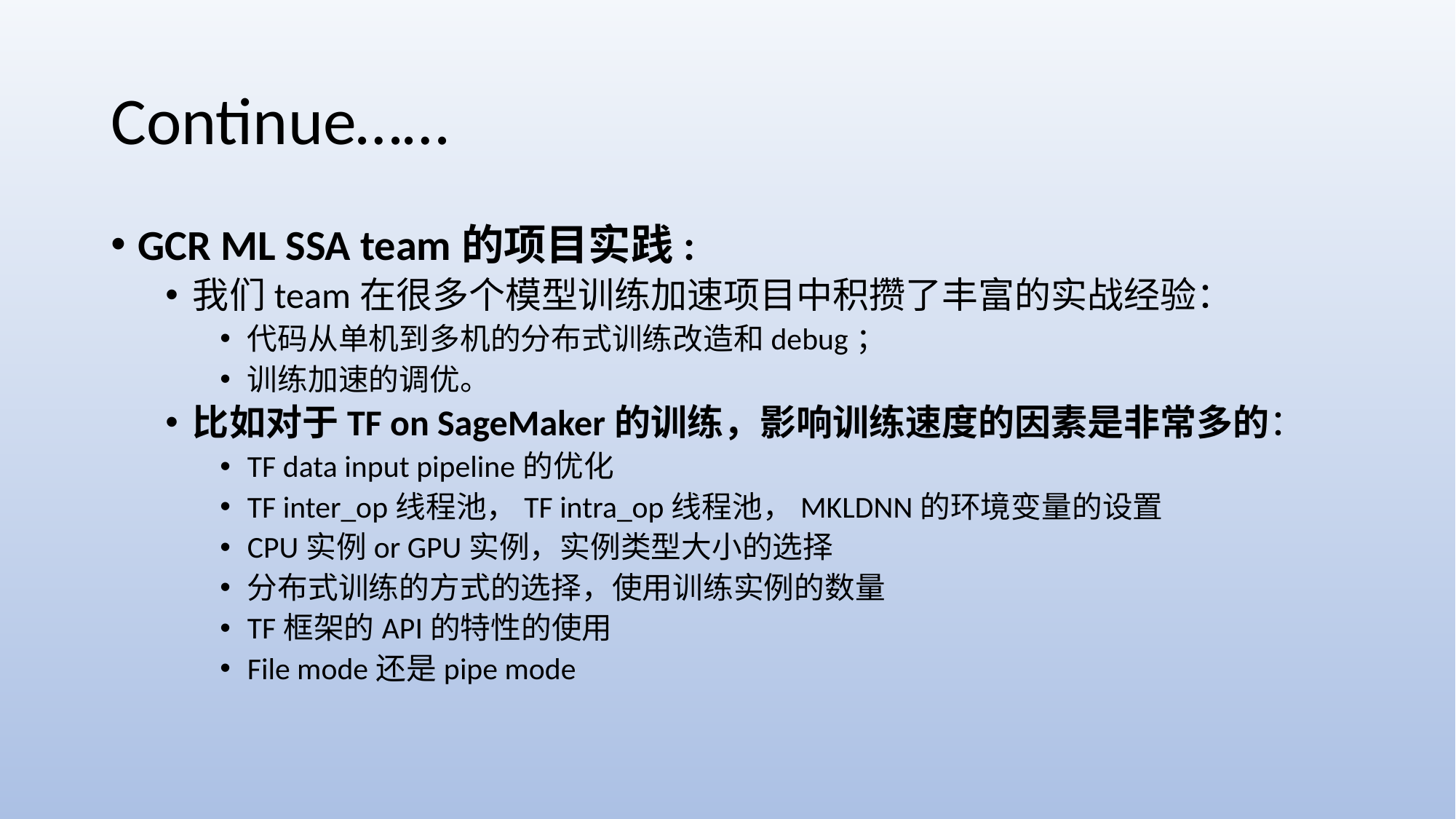

# Continue……
GCR ML SSA team的项目实践:
我们team在很多个模型训练加速项目中积攒了丰富的实战经验：
代码从单机到多机的分布式训练改造和debug；
训练加速的调优。
比如对于TF on SageMaker的训练，影响训练速度的因素是非常多的：
TF data input pipeline的优化
TF inter_op线程池，TF intra_op线程池，MKLDNN的环境变量的设置
CPU实例or GPU实例，实例类型大小的选择
分布式训练的方式的选择，使用训练实例的数量
TF框架的API的特性的使用
File mode还是pipe mode